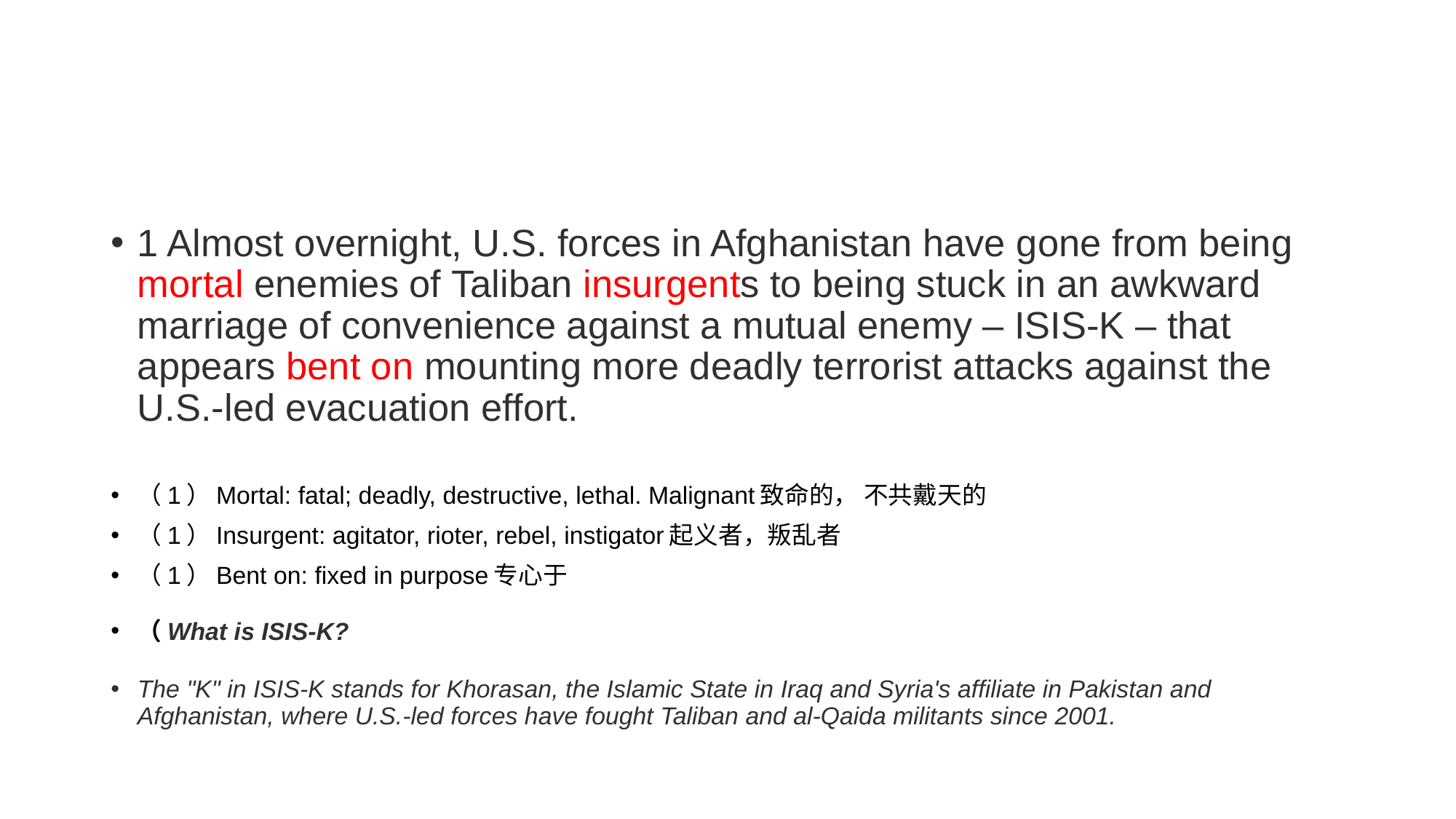

#
1 Almost overnight, U.S. forces in Afghanistan have gone from being mortal enemies of Taliban insurgents to being stuck in an awkward marriage of convenience against a mutual enemy – ISIS-K – that appears bent on mounting more deadly terrorist attacks against the U.S.-led evacuation effort.

（1）Mortal: fatal; deadly, destructive, lethal. Malignant致命的， 不共戴天的
（1）Insurgent: agitator, rioter, rebel, instigator起义者，叛乱者
（1）Bent on: fixed in purpose专心于
（What is ISIS-K?
The "K" in ISIS-K stands for Khorasan, the Islamic State in Iraq and Syria's affiliate in Pakistan and Afghanistan, where U.S.-led forces have fought Taliban and al-Qaida militants since 2001.